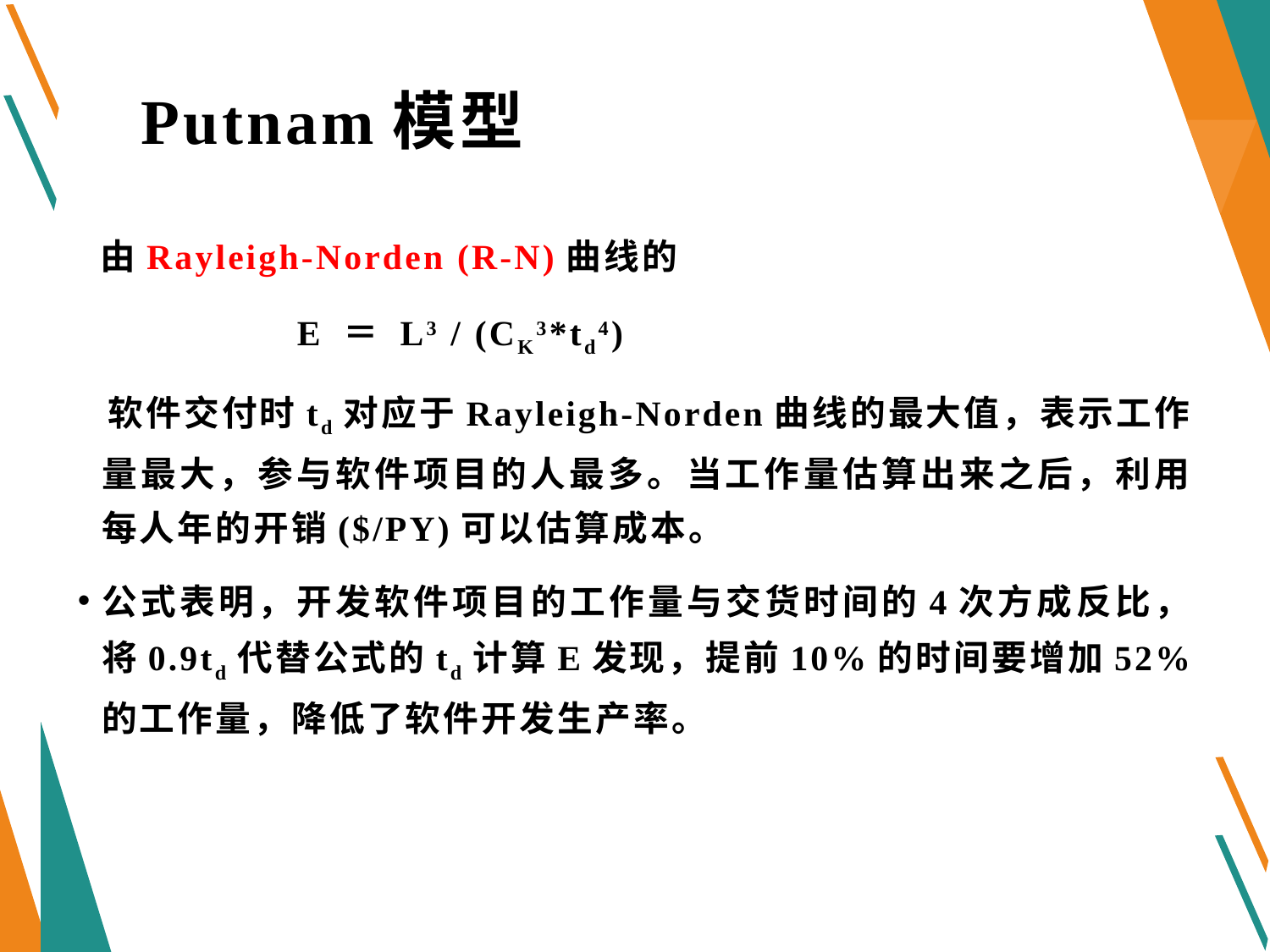

# Putnam模型
 由Rayleigh-Norden (R-N)曲线的
                   E ＝ L3 / (CK3*td4)
  软件交付时td对应于Rayleigh-Norden曲线的最大值，表示工作量最大，参与软件项目的人最多。当工作量估算出来之后，利用每人年的开销($/PY)可以估算成本。
公式表明，开发软件项目的工作量与交货时间的4次方成反比，将0.9td代替公式的td计算E发现，提前10%的时间要增加52%的工作量，降低了软件开发生产率。